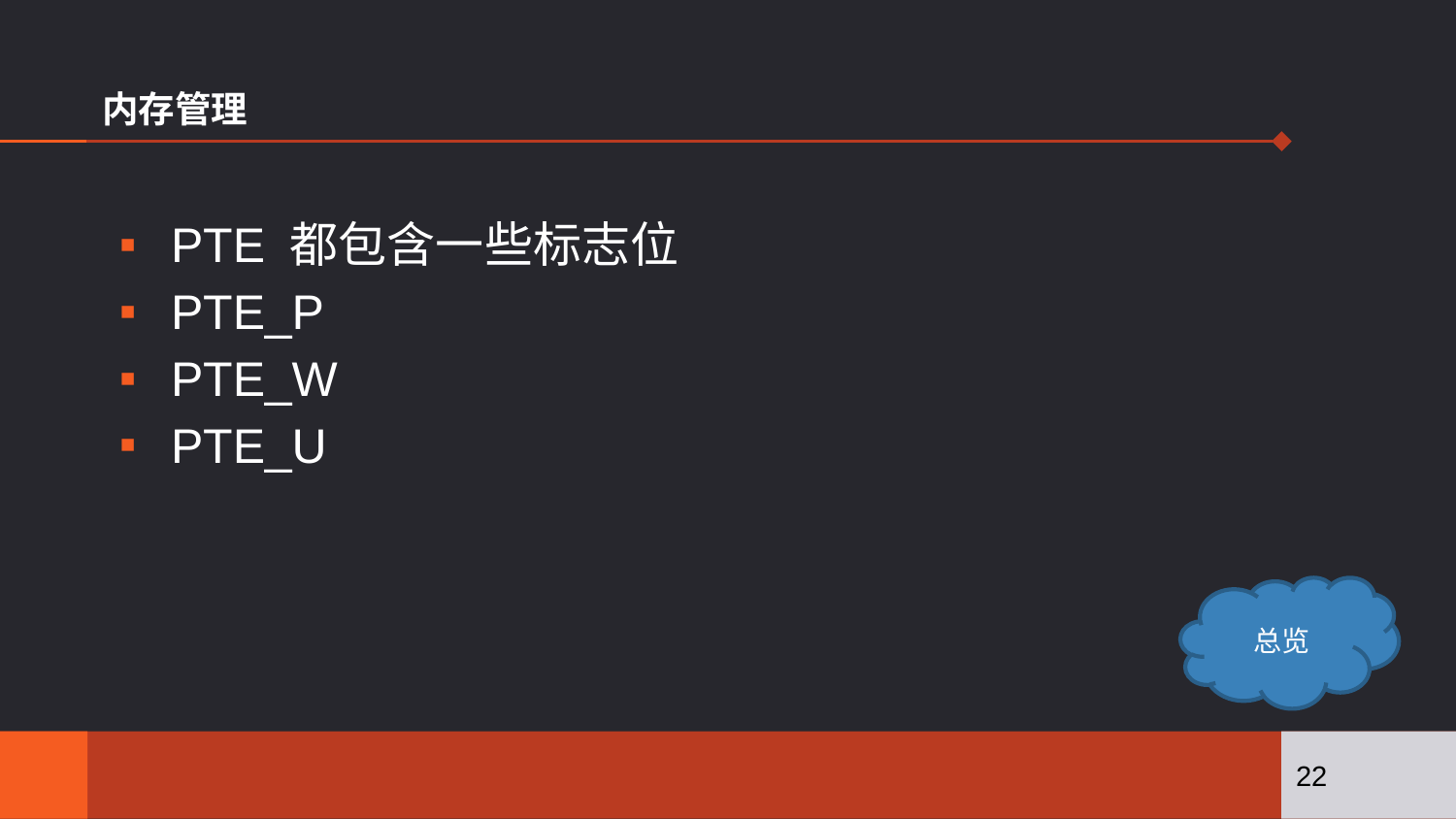

# 内存管理
PTE 都包含一些标志位
PTE_P
PTE_W
PTE_U

总览
22